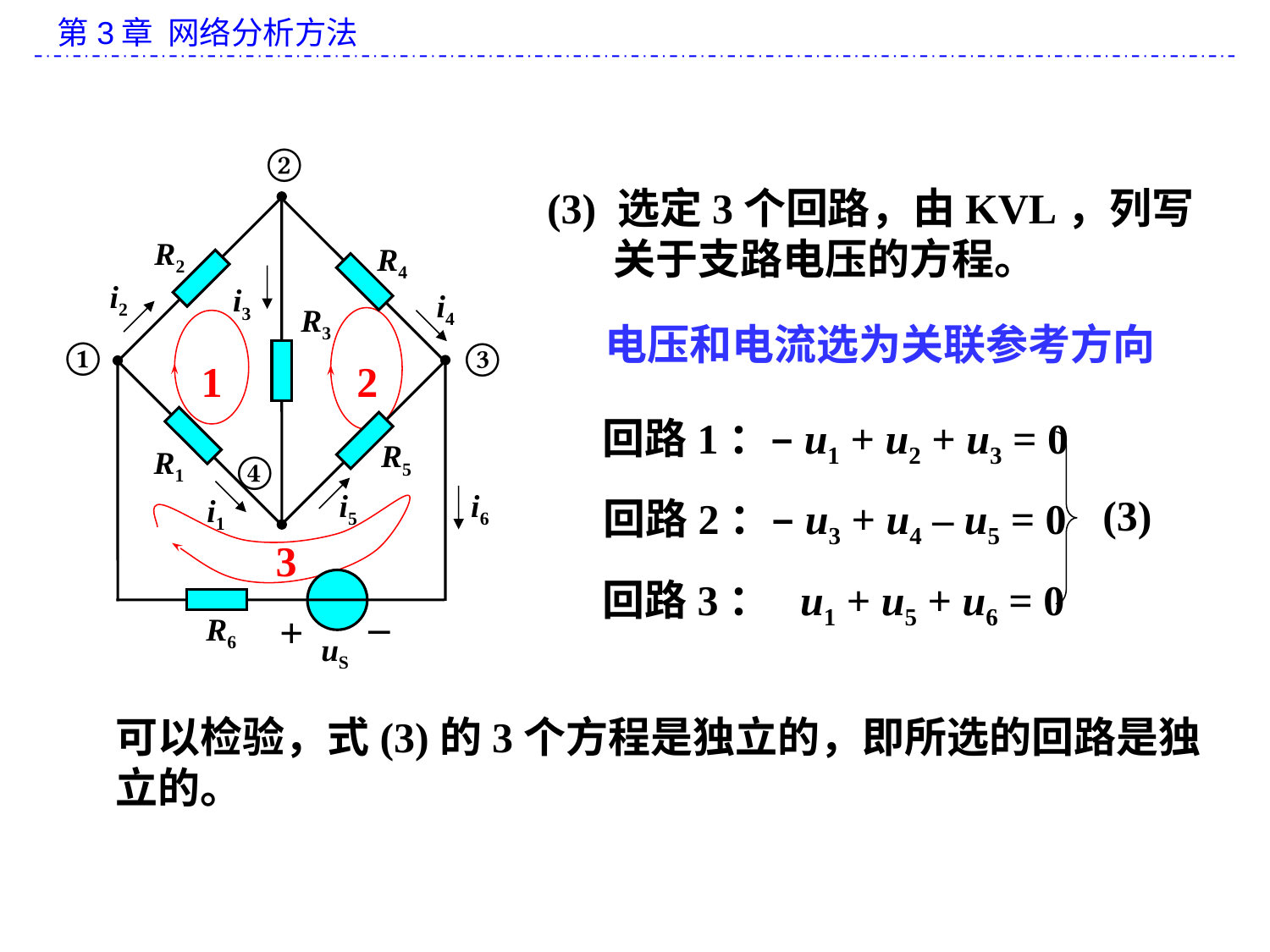

②

R2
R4

i2

i3
i4

R3

①
③

R5

R1
④

i6
i5
i1

_

+

R6
uS
(3) 选定3个回路，由KVL，列写关于支路电压的方程。

2

1

电压和电流选为关联参考方向
回路1：–u1 + u2 + u3 = 0

(3)
回路2：–u3 + u4 – u5 = 0

3
回路3：  u1 + u5 + u6 = 0
可以检验，式(3)的3个方程是独立的，即所选的回路是独立的。